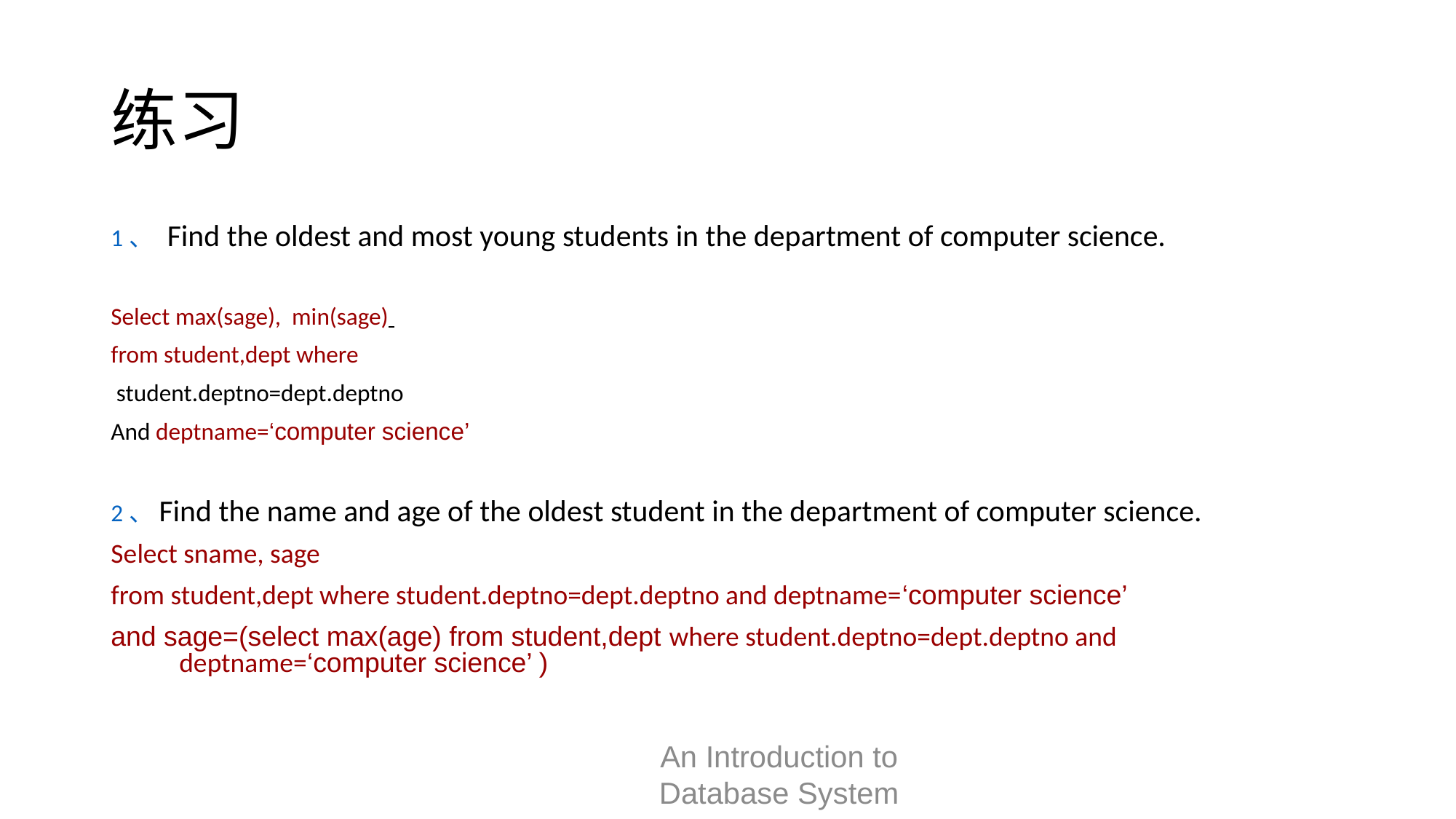

# 练习
1、 Find the oldest and most young students in the department of computer science.

Select max(sage),  min(sage)
from student,dept where
 student.deptno=dept.deptno
And deptname=‘computer science’

2、Find the name and age of the oldest student in the department of computer science.
Select sname, sage
from student,dept where student.deptno=dept.deptno and deptname=‘computer science’
and sage=(select max(age) from student,dept where student.deptno=dept.deptno and deptname=‘computer science’ )

An Introduction to Database System